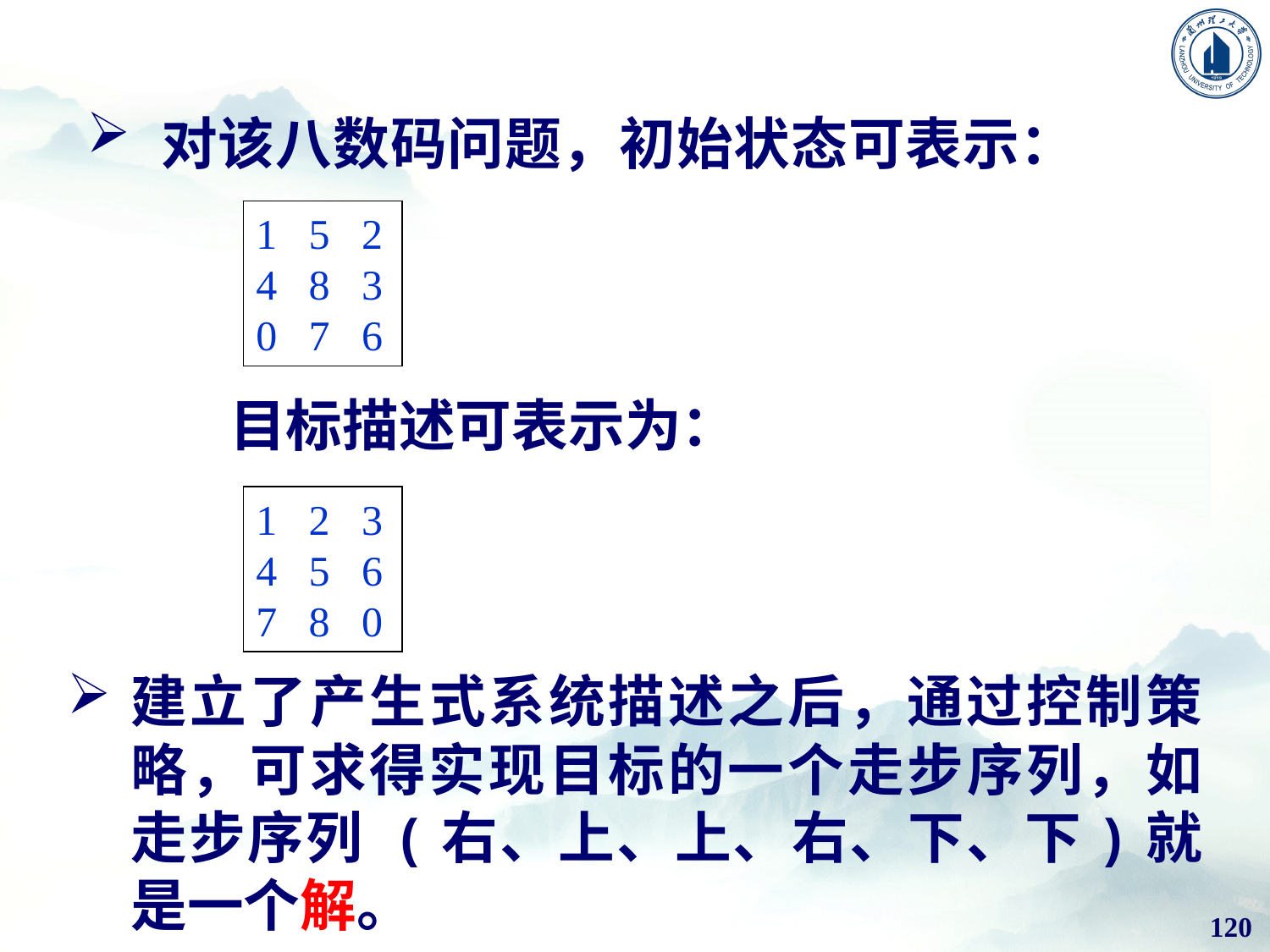

对该八数码问题，初始状态可表示：为
1   5   2
4   8   3
0   7   6
 目标描述可表示为：
1   2   3
4   5   6
7   8   0
建立了产生式系统描述之后，通过控制策略，可求得实现目标的一个走步序列，如走步序列 (右、上、上、右、下、下)就是一个解。
120